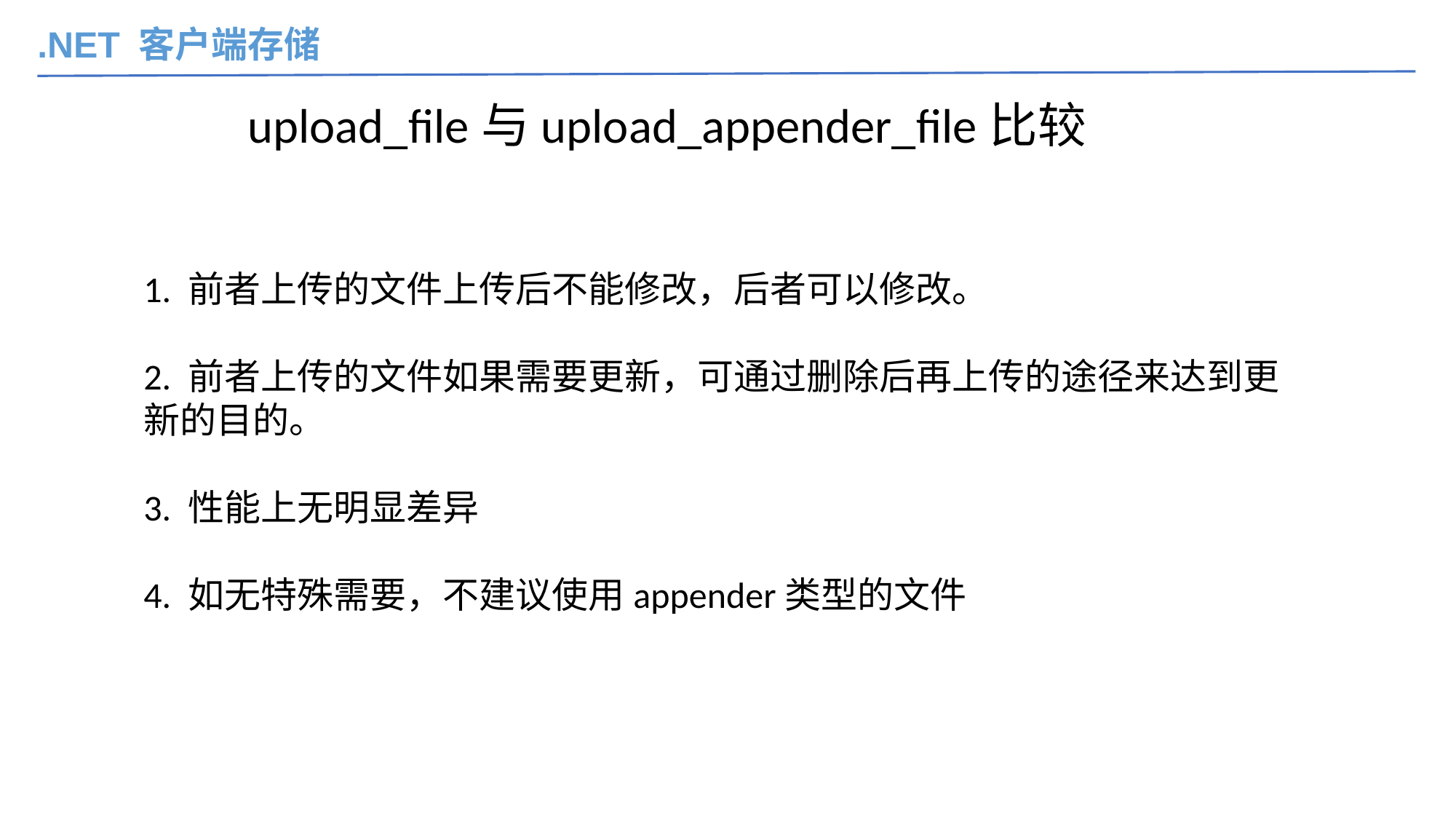

.NET 客户端存储
upload_file与upload_appender_file比较
1. 前者上传的文件上传后不能修改，后者可以修改。

2. 前者上传的文件如果需要更新，可通过删除后再上传的途径来达到更新的目的。

3. 性能上无明显差异

4. 如无特殊需要，不建议使用appender类型的文件